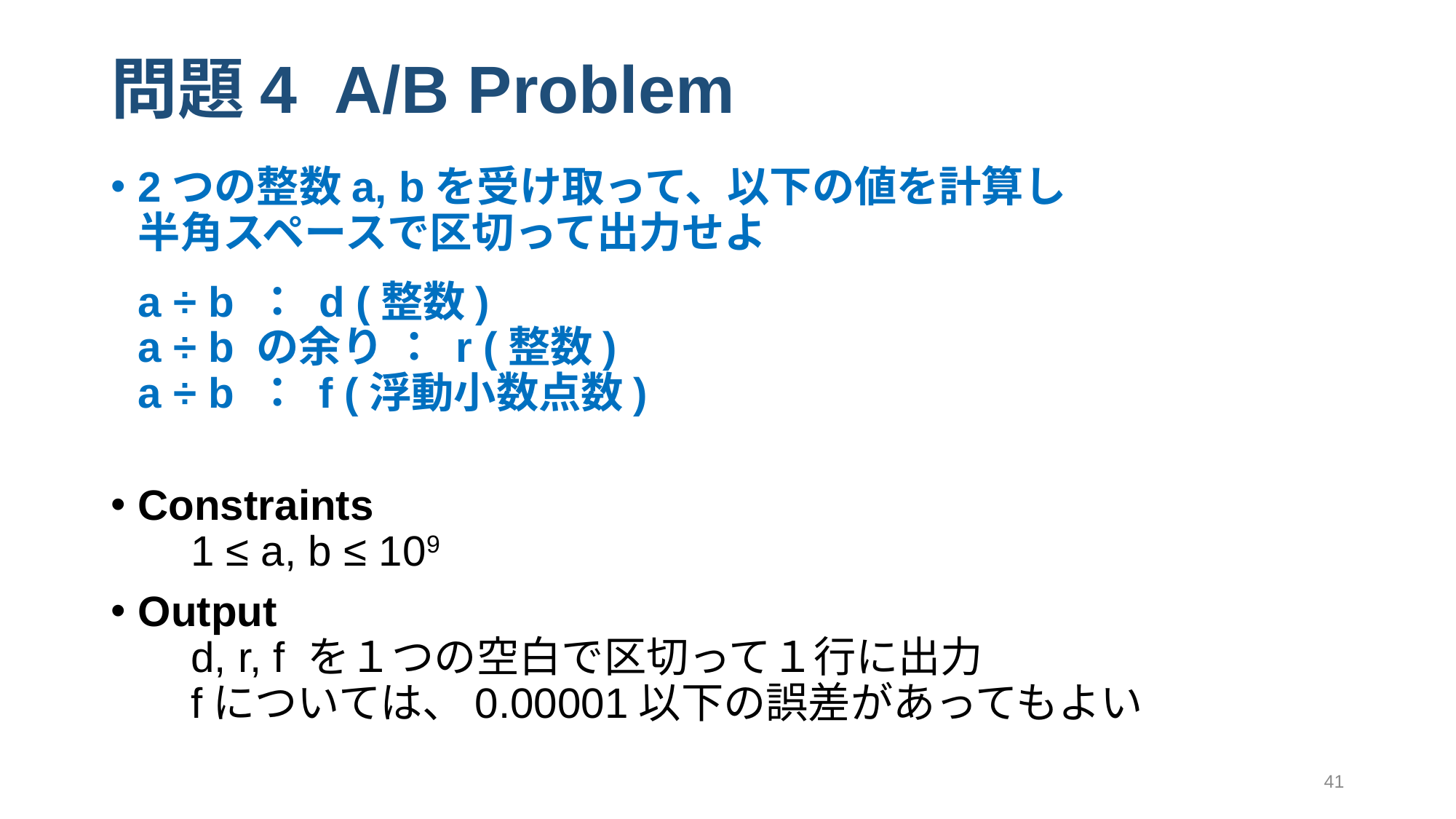

# 問題4  A/B Problem
2つの整数a, bを受け取って、以下の値を計算し
半角スペースで区切って出力せよ
a ÷ b ： d (整数)
a ÷ b の余り ： r (整数)
a ÷ b ： f (浮動小数点数)
Constraints
　1 ≤ a, b ≤ 109
Output
　d, r, f を１つの空白で区切って１行に出力
　fについては、0.00001以下の誤差があってもよい
41